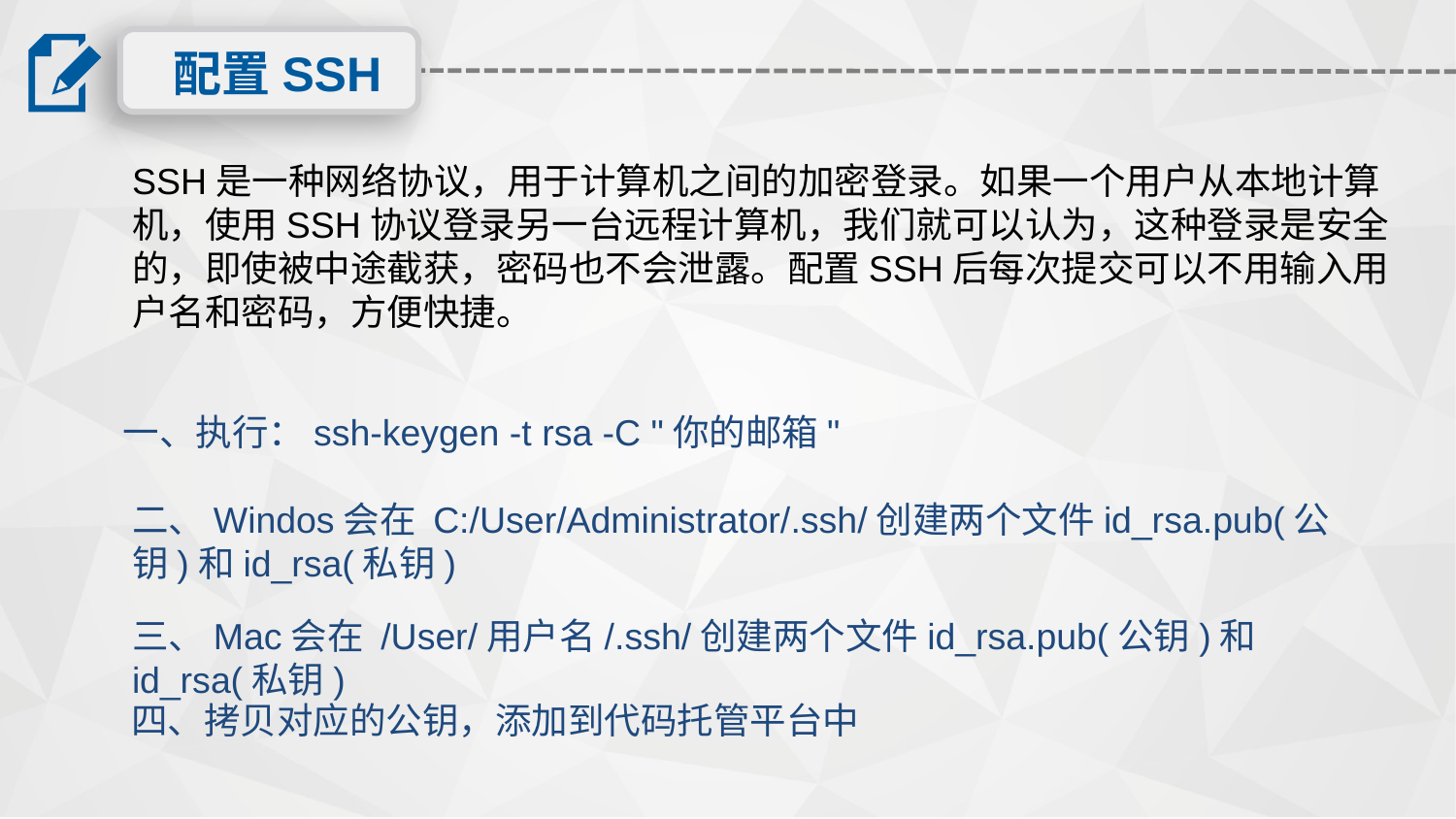

配置SSH
SSH是一种网络协议，用于计算机之间的加密登录。如果一个用户从本地计算机，使用SSH协议登录另一台远程计算机，我们就可以认为，这种登录是安全的，即使被中途截获，密码也不会泄露。配置SSH后每次提交可以不用输入用户名和密码，方便快捷。
一、执行：ssh-keygen -t rsa -C "你的邮箱"
二、Windos会在 C:/User/Administrator/.ssh/创建两个文件id_rsa.pub(公钥)和id_rsa(私钥)
三、Mac会在 /User/用户名/.ssh/创建两个文件id_rsa.pub(公钥)和id_rsa(私钥)
四、拷贝对应的公钥，添加到代码托管平台中